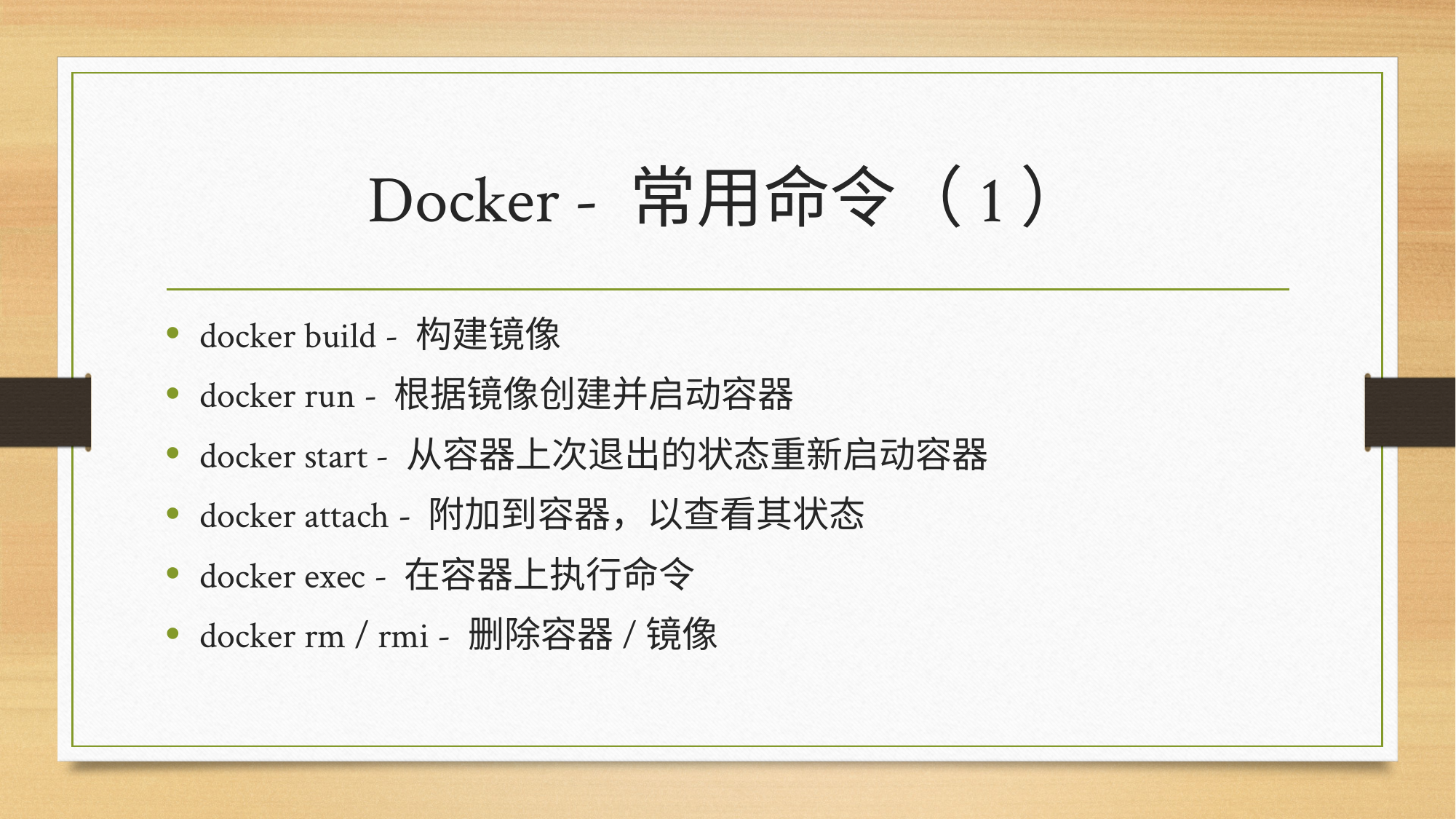

# Docker - 常用命令（1）
docker build - 构建镜像
docker run - 根据镜像创建并启动容器
docker start - 从容器上次退出的状态重新启动容器
docker attach - 附加到容器，以查看其状态
docker exec - 在容器上执行命令
docker rm / rmi - 删除容器/镜像